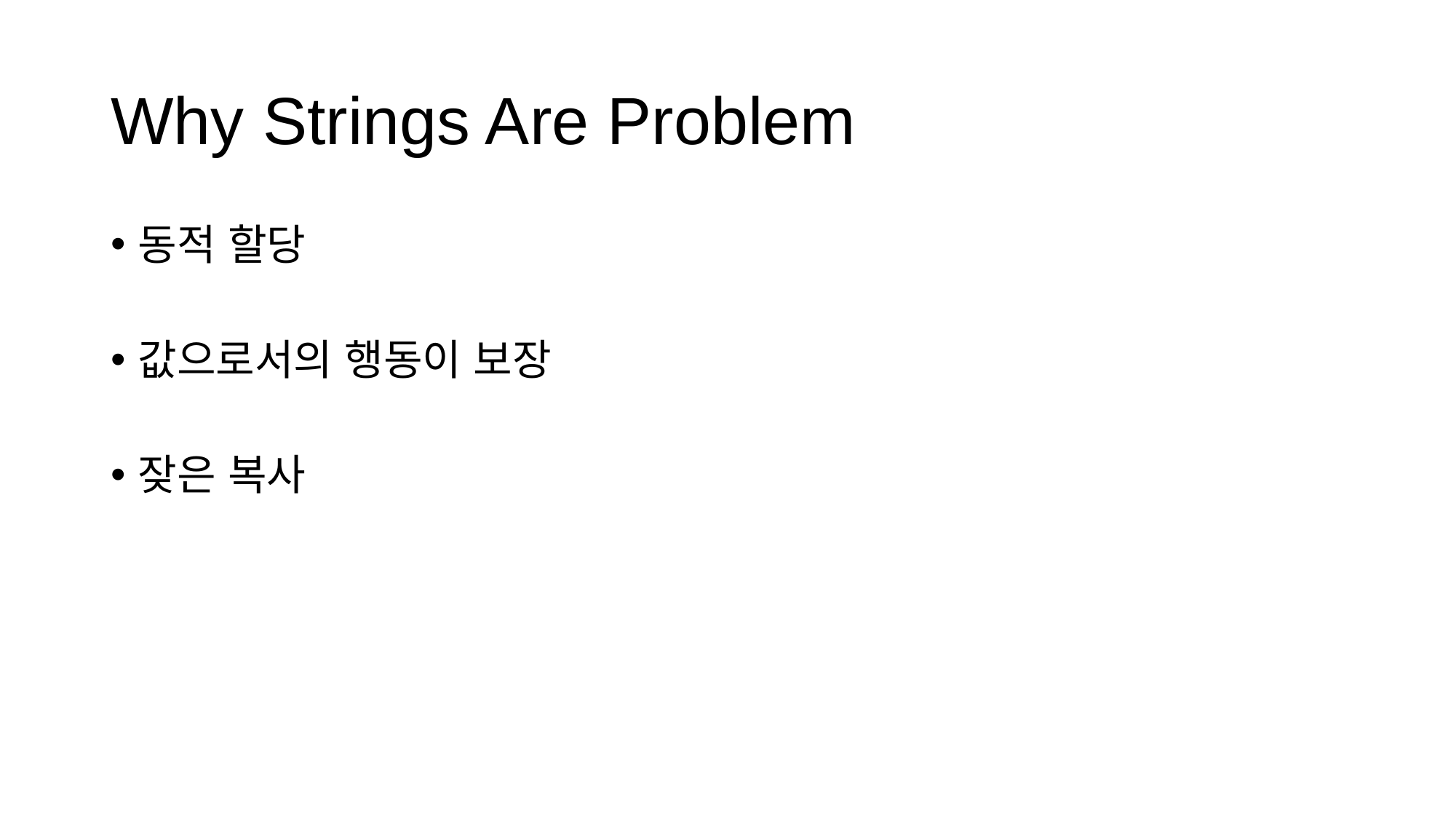

# Why Strings Are Problem
동적 할당

값으로서의 행동이 보장

잦은 복사